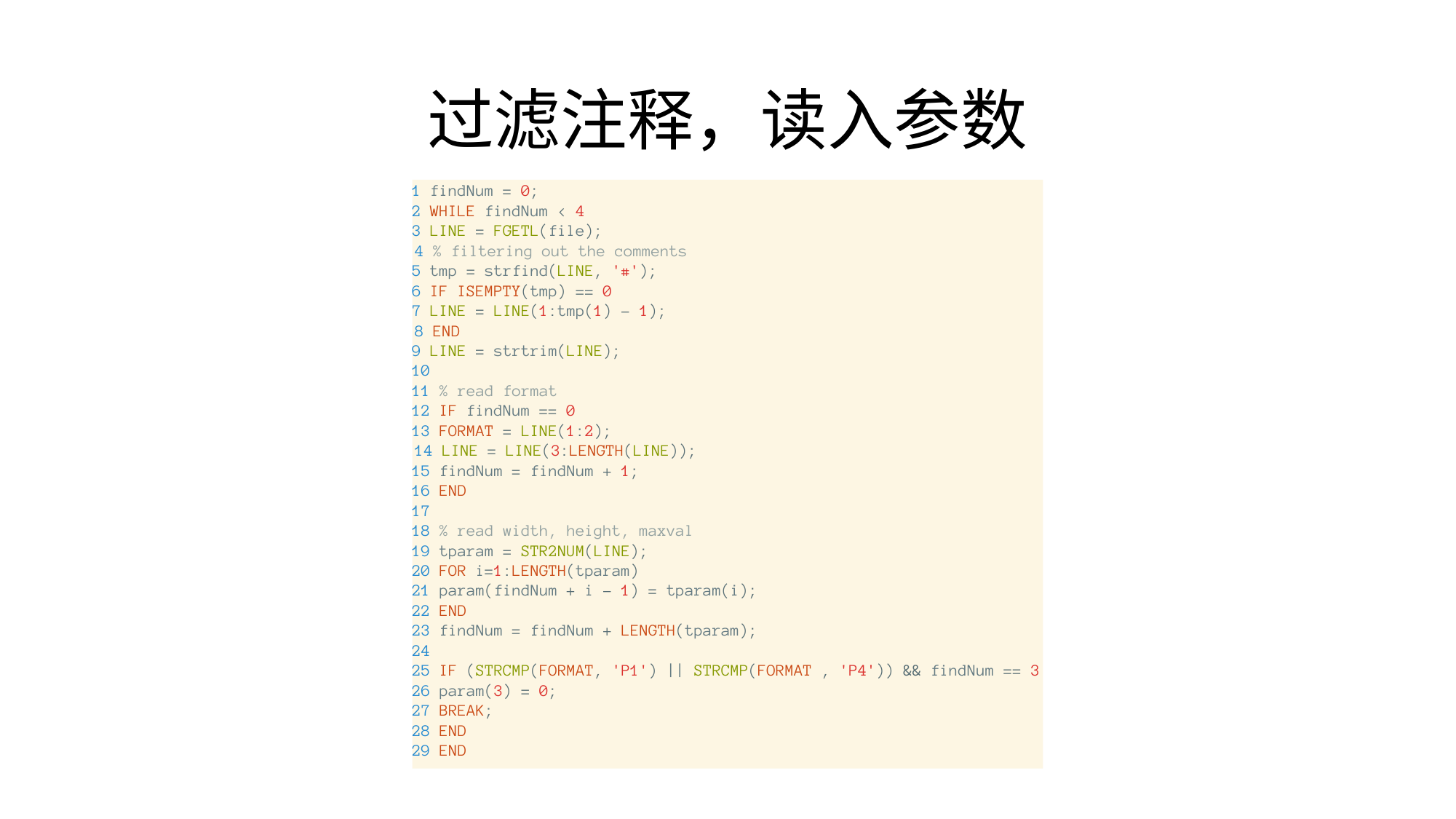

# 过滤注释，读入参数
1 findNum = 0;
2 WHILE findNum < 4
3 LINE = FGETL(file);
 4 % filtering out the comments
5 tmp = strfind(LINE, '#');
6 IF ISEMPTY(tmp) == 0
7 LINE = LINE(1:tmp(1) - 1);
 8 END
9 LINE = strtrim(LINE);
10
11 % read format
12 IF findNum == 0
13 FORMAT = LINE(1:2);
 14 LINE = LINE(3:LENGTH(LINE));
15 findNum = findNum + 1;
16 END
17
18 % read width, height, maxval
19 tparam = STR2NUM(LINE);
20 FOR i=1:LENGTH(tparam)
21 param(findNum + i - 1) = tparam(i);
22 END
23 findNum = findNum + LENGTH(tparam);
24
25 IF (STRCMP(FORMAT, 'P1') || STRCMP(FORMAT , 'P4')) && findNum == 3
26 param(3) = 0;
27 BREAK;
28 END
29 END